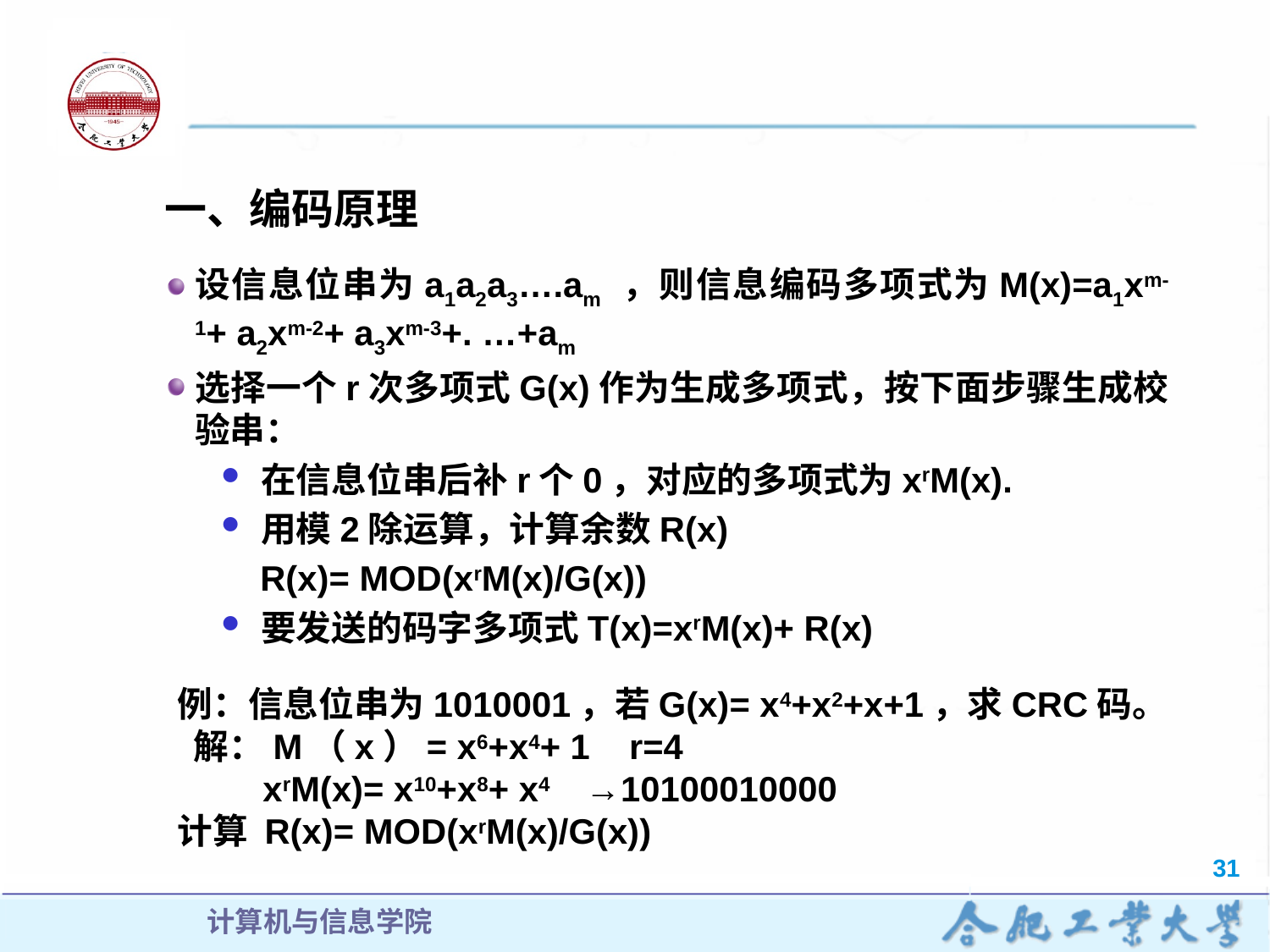

一、编码原理
设信息位串为a1a2a3….am ，则信息编码多项式为M(x)=a1xm-1+ a2xm-2+ a3xm-3+. …+am
选择一个r次多项式G(x)作为生成多项式，按下面步骤生成校验串：
在信息位串后补r个0，对应的多项式为xrM(x).
用模2除运算，计算余数R(x)
    R(x)= MOD(xrM(x)/G(x))
要发送的码字多项式T(x)=xrM(x)+ R(x)
例：信息位串为1010001，若G(x)= x4+x2+x+1，求CRC码。
 解：M（x）= x6+x4+ 1    r=4
	      xrM(x)= x10+x8+ x4	→10100010000
计算 R(x)= MOD(xrM(x)/G(x))